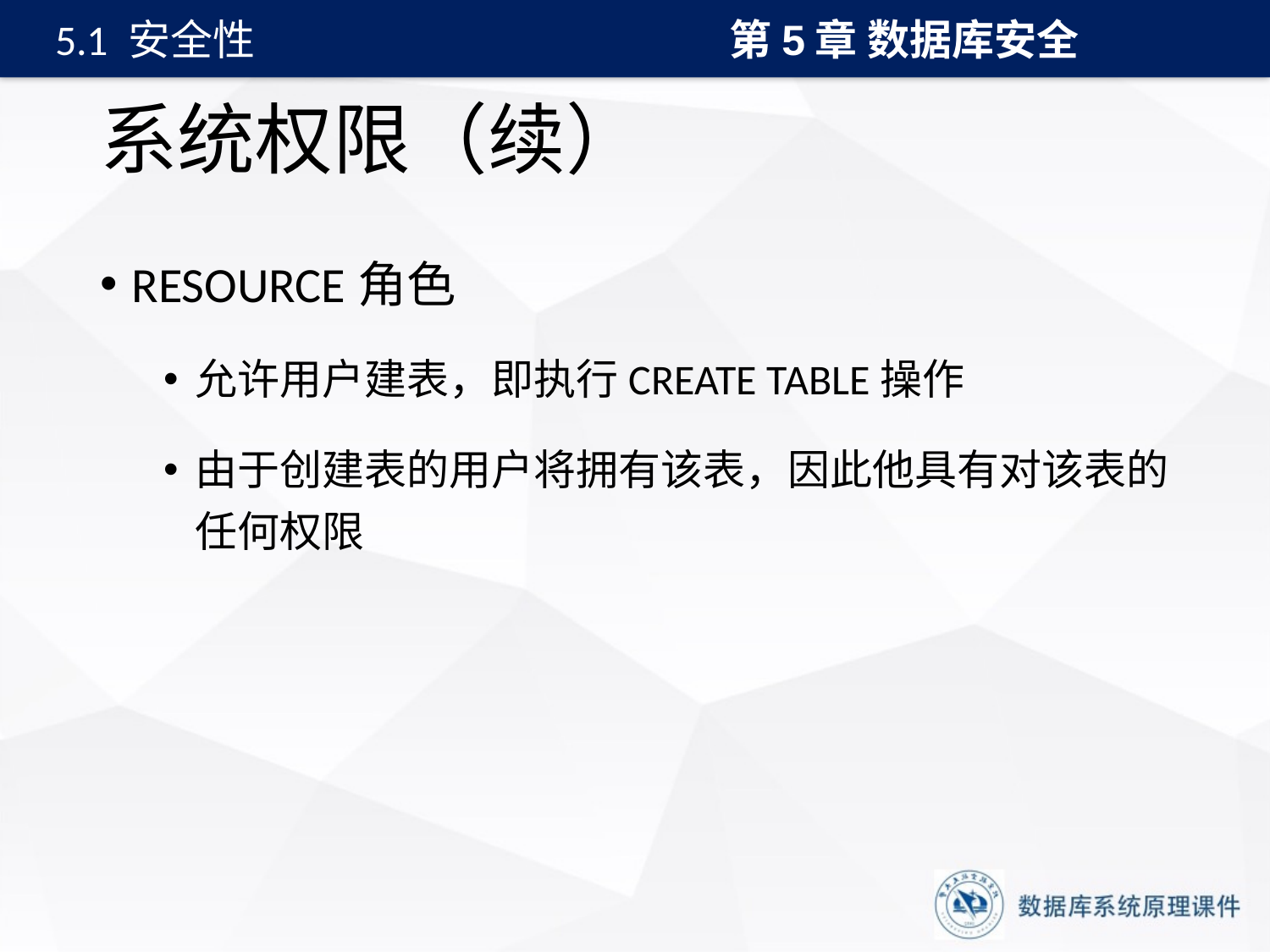

第5章 数据库安全
5.1 安全性
# 系统权限（续）
RESOURCE角色
允许用户建表，即执行CREATE TABLE操作
由于创建表的用户将拥有该表，因此他具有对该表的任何权限